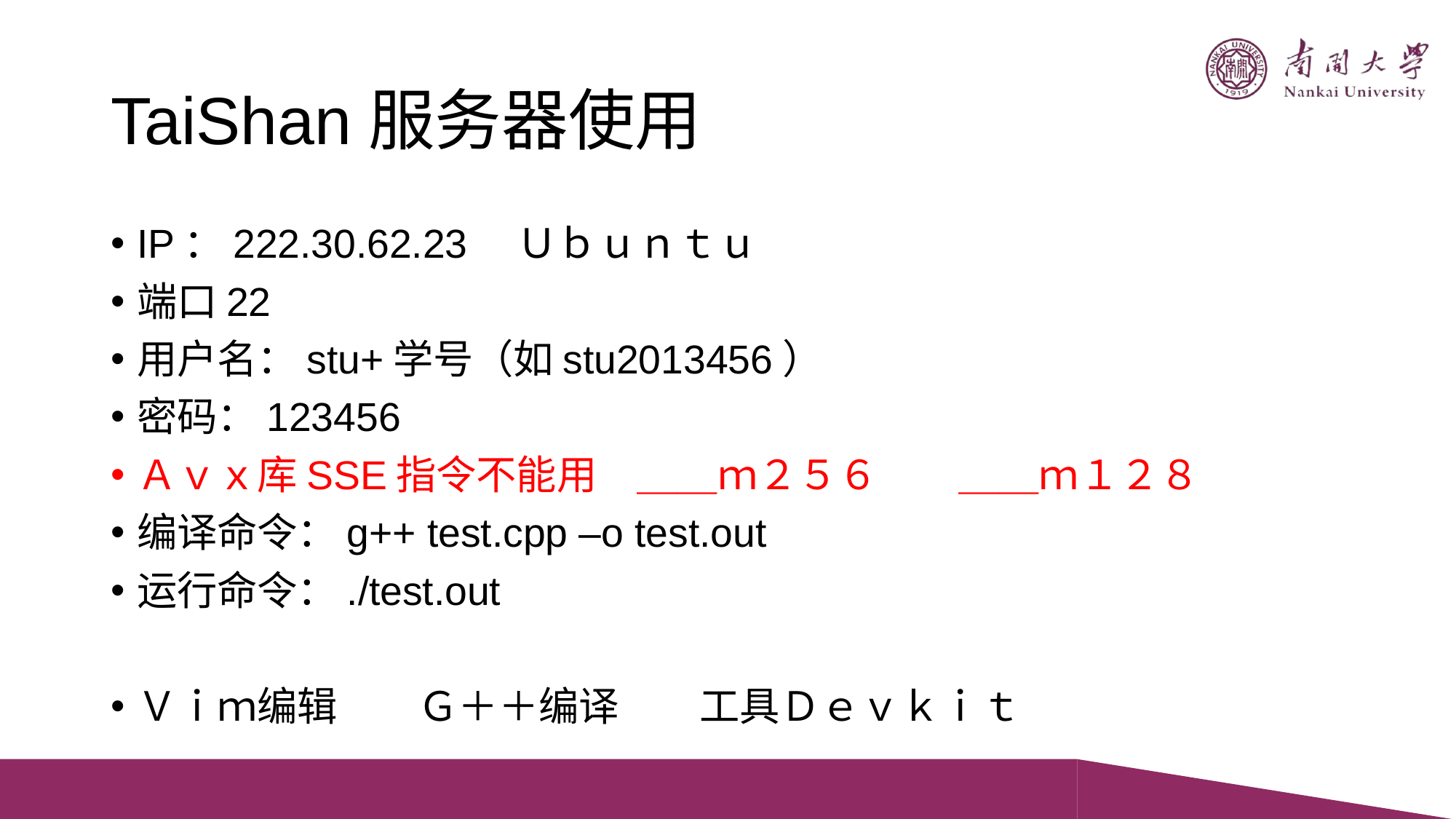

# TaiShan服务器使用
IP：222.30.62.23　Ｕｂｕｎｔｕ
端口22
用户名：stu+学号（如stu2013456）
密码：123456
Ａｖｘ库SSE指令不能用　＿＿ｍ２５６　　＿＿ｍ１２８
编译命令：g++ test.cpp –o test.out
运行命令：./test.out

Ｖｉｍ编辑　　Ｇ＋＋编译　　工具Ｄｅｖｋｉｔ